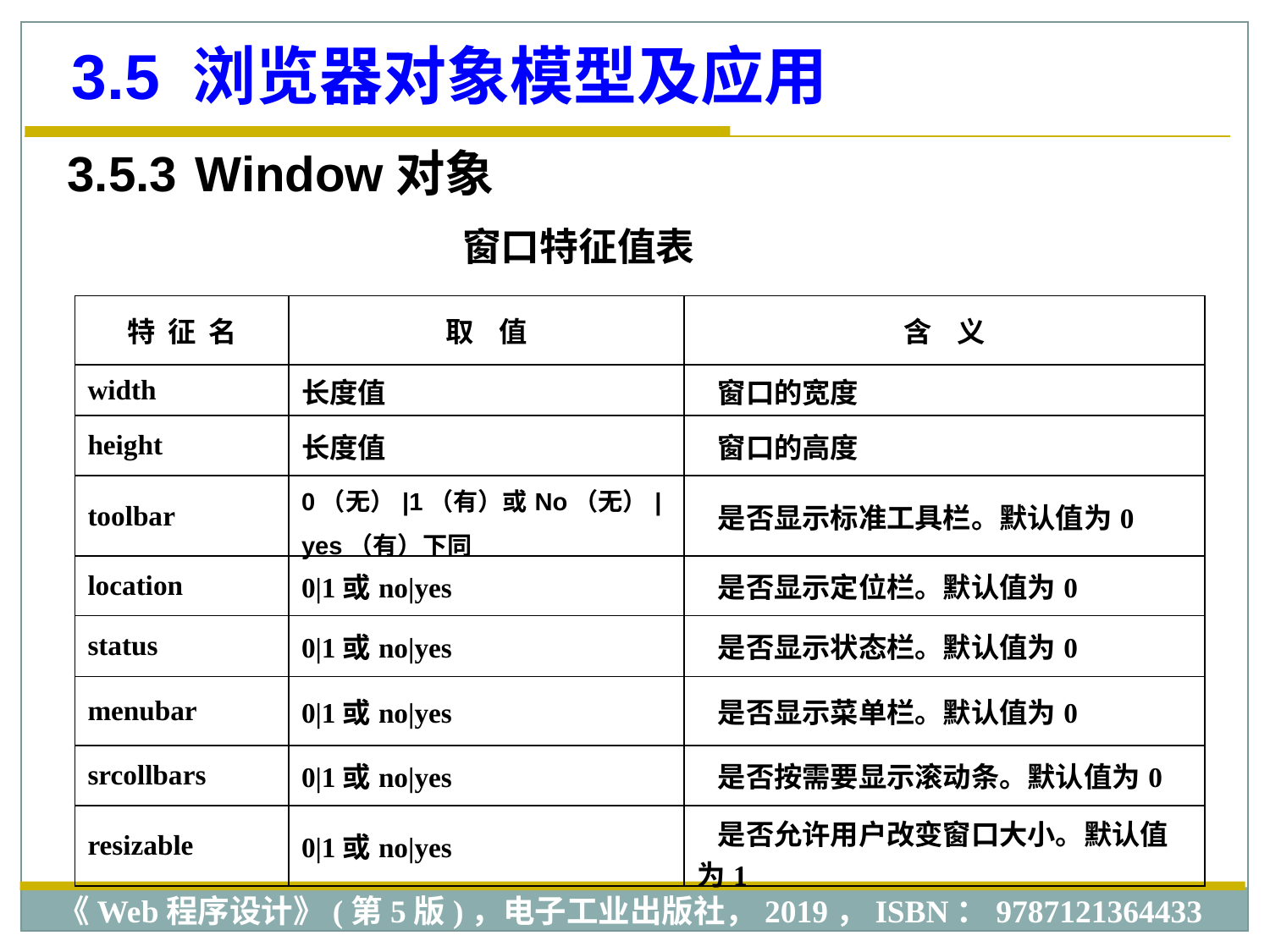

3.5 浏览器对象模型及应用
3.5.3  Window对象
 窗口特征值表
| 特 征 名 | 取 值 | 含 义 |
| --- | --- | --- |
| width | 长度值 | 窗口的宽度 |
| height | 长度值 | 窗口的高度 |
| toolbar | 0（无）|1（有）或No（无）|yes（有）下同 | 是否显示标准工具栏。默认值为0 |
| location | 0|1或no|yes | 是否显示定位栏。默认值为0 |
| status | 0|1或no|yes | 是否显示状态栏。默认值为0 |
| menubar | 0|1或no|yes | 是否显示菜单栏。默认值为0 |
| srcollbars | 0|1或no|yes | 是否按需要显示滚动条。默认值为0 |
| resizable | 0|1或no|yes | 是否允许用户改变窗口大小。默认值为1 |